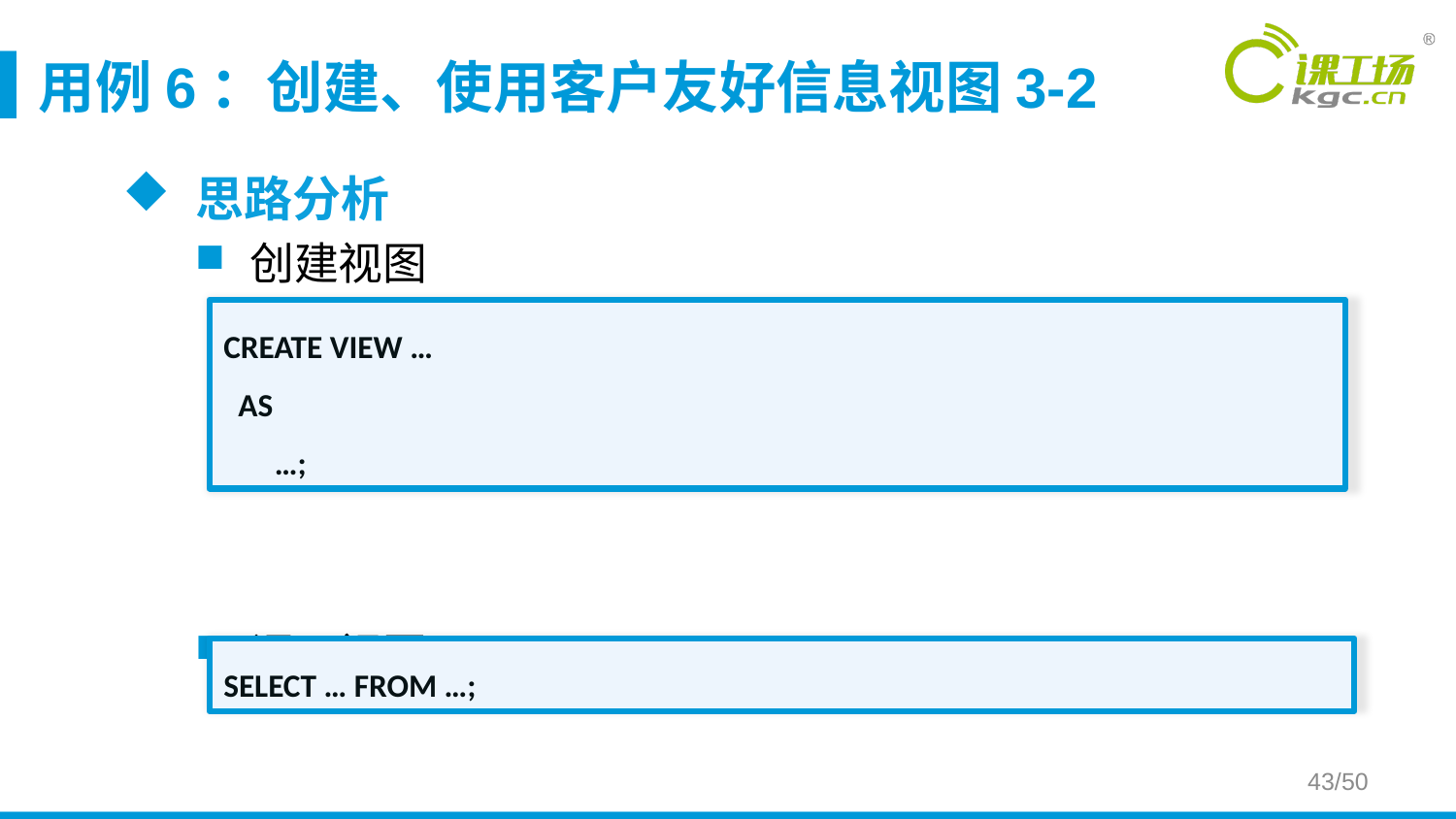

# 用例6：创建、使用客户友好信息视图3-2
思路分析
创建视图

调用视图
CREATE VIEW …
  AS
       …;
SELECT … FROM …;
43/50